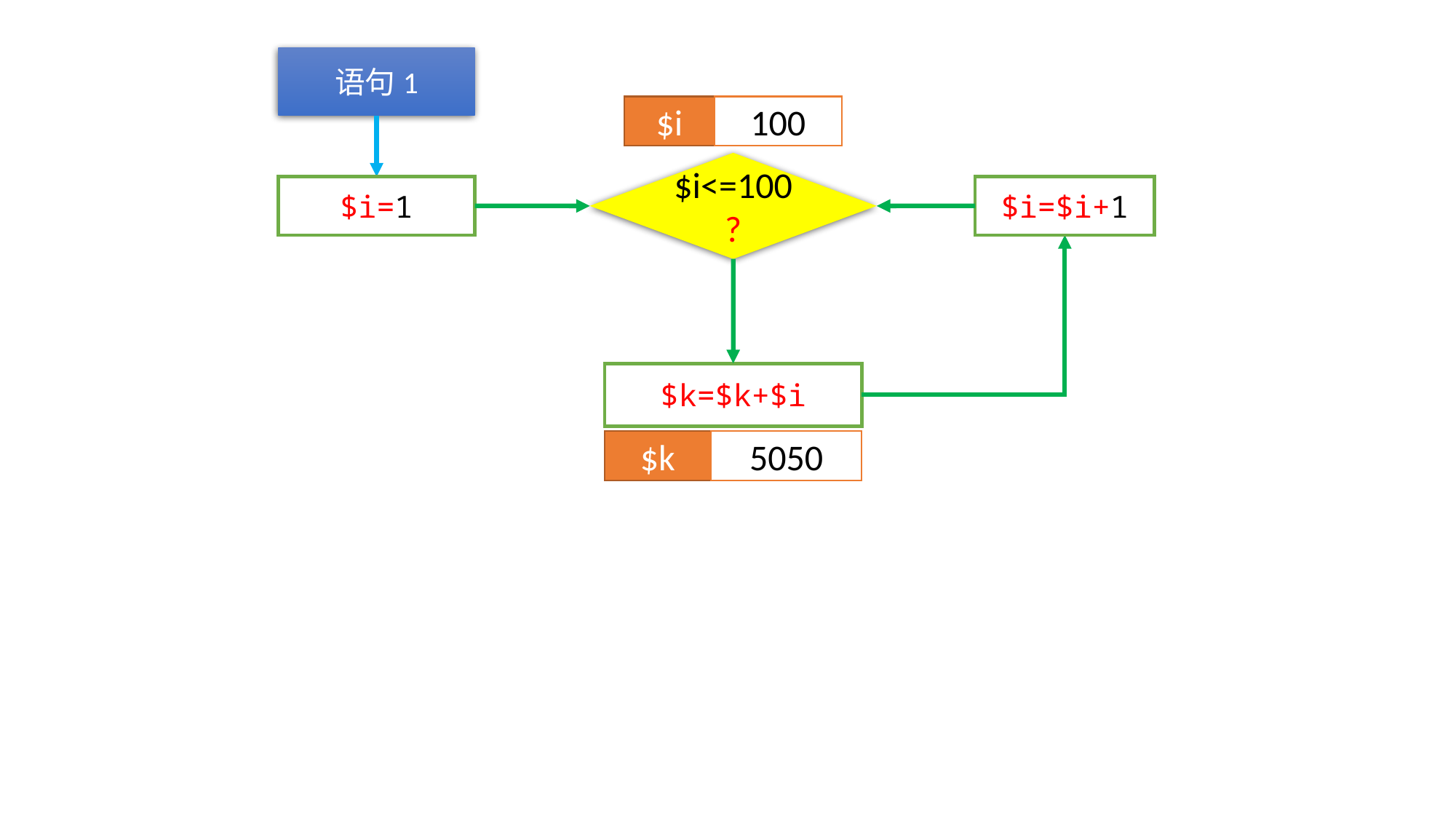

语句1
$i
99
$i
100
$i<=100?
$i=1
$i=$i+1
$k=$k+$i
$k
4950
$k
5050